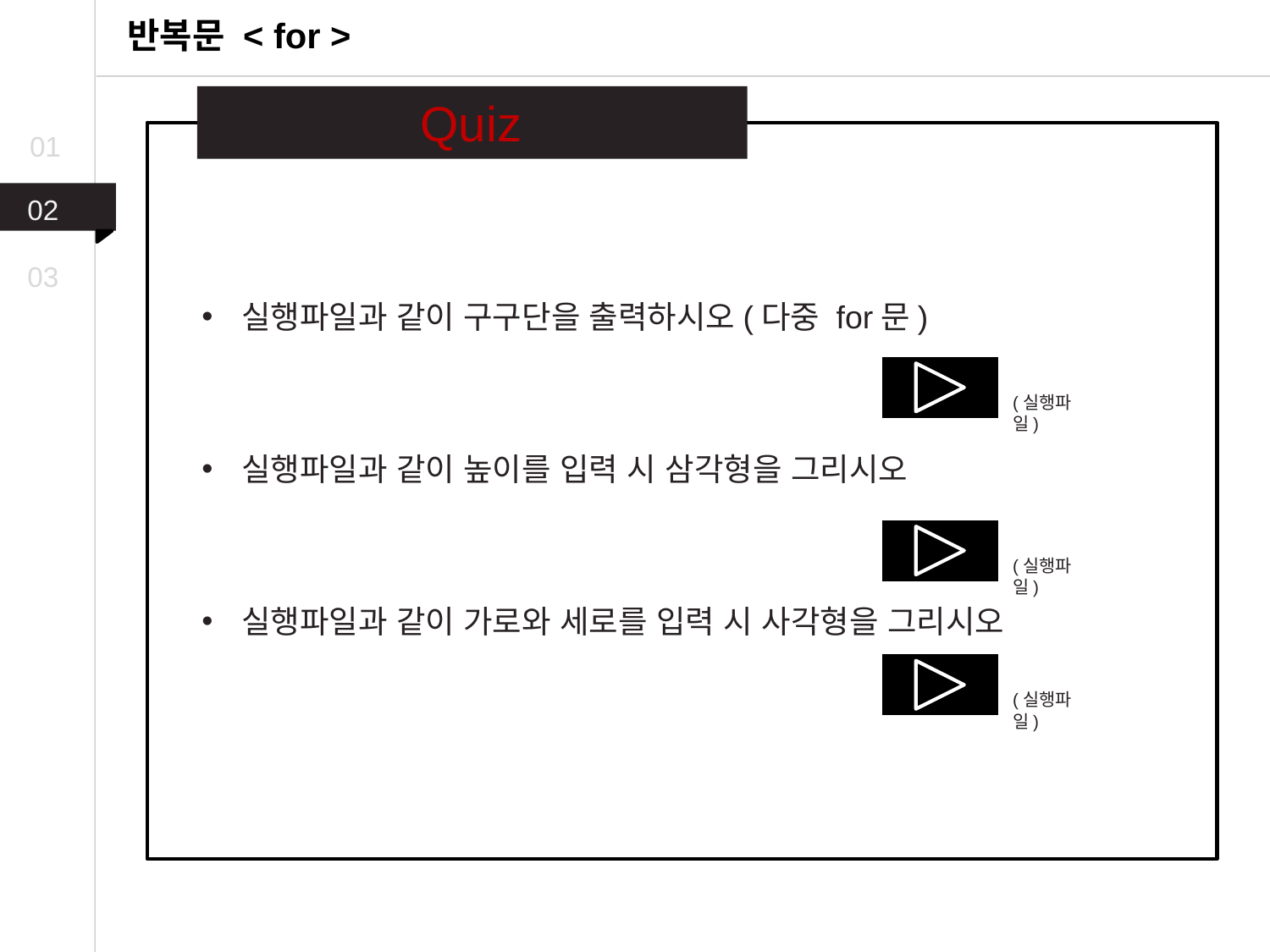

반복문 < for >
Quiz

01

02

03
실행파일과 같이 구구단을 출력하시오(다중 for문)

실행파일과 같이 높이를 입력 시 삼각형을 그리시오

실행파일과 같이 가로와 세로를 입력 시 사각형을 그리시오

(실행파일)

(실행파일)

(실행파일)